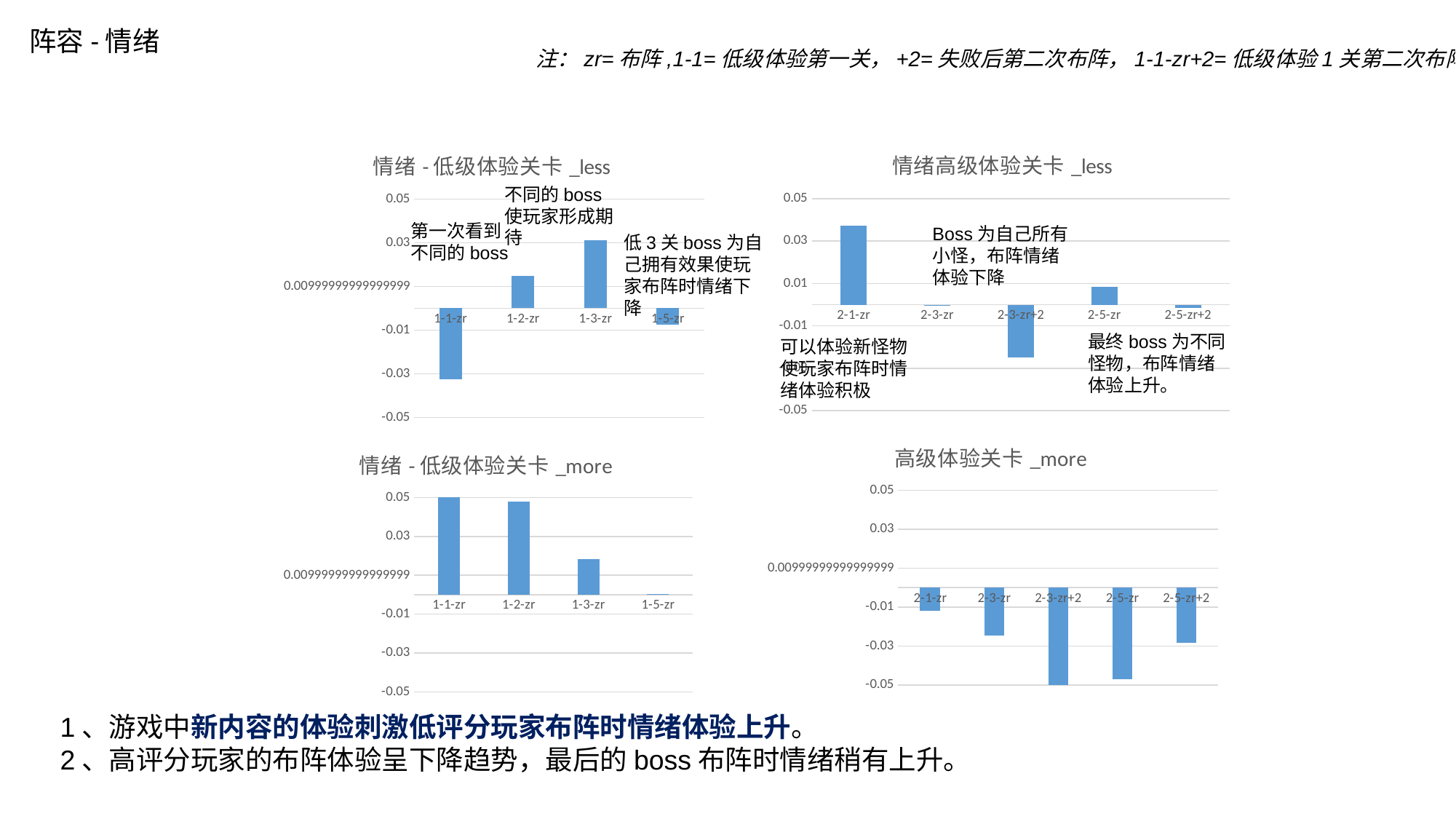

阵容-情绪
注：zr=布阵,1-1=低级体验第一关，+2=失败后第二次布阵，1-1-zr+2=低级体验1关第二次布阵

### Chart: 情绪-低级体验关卡_less

| Category |  |
|---|---|
| 1-1-zr | -0.032370331159116646 |
| 1-2-zr | 0.01470976453303411 |
| 1-3-zr | 0.031072906887423785 |
| 1-5-zr | -0.007476407110143833 |

### Chart: 情绪高级体验关卡_less

| Category |  |
|---|---|
| 2-1-zr | 0.0374534886597124 |
| 2-3-zr | -0.0004555280631073953 |
| 2-3-zr+2 | -0.02480469823842729 |
| 2-5-zr | 0.008531073458544447 |
| 2-5-zr+2 | -0.0014071040975401558 |
不同的boss使玩家形成期待
第一次看到不同的boss
Boss为自己所有小怪，布阵情绪体验下降
低3关boss为自己拥有效果使玩家布阵时情绪下降
最终boss为不同怪物，布阵情绪体验上升。
可以体验新怪物使玩家布阵时情绪体验积极

### Chart: 高级体验关卡_more

| Category |  |
|---|---|
| 2-1-zr | -0.011965572164634326 |
| 2-3-zr | -0.024769051867451618 |
| 2-3-zr+2 | -0.05700612446964725 |
| 2-5-zr | -0.04701672191358603 |
| 2-5-zr+2 | -0.028464983906191642 |

### Chart: 情绪-低级体验关卡_more

| Category |  |
|---|---|
| 1-1-zr | 0.05071466078990935 |
| 1-2-zr | 0.04778630839311782 |
| 1-3-zr | 0.018321807957950176 |
| 1-5-zr | 0.0002621589579554553 |
1、游戏中新内容的体验刺激低评分玩家布阵时情绪体验上升。
2、高评分玩家的布阵体验呈下降趋势，最后的boss布阵时情绪稍有上升。